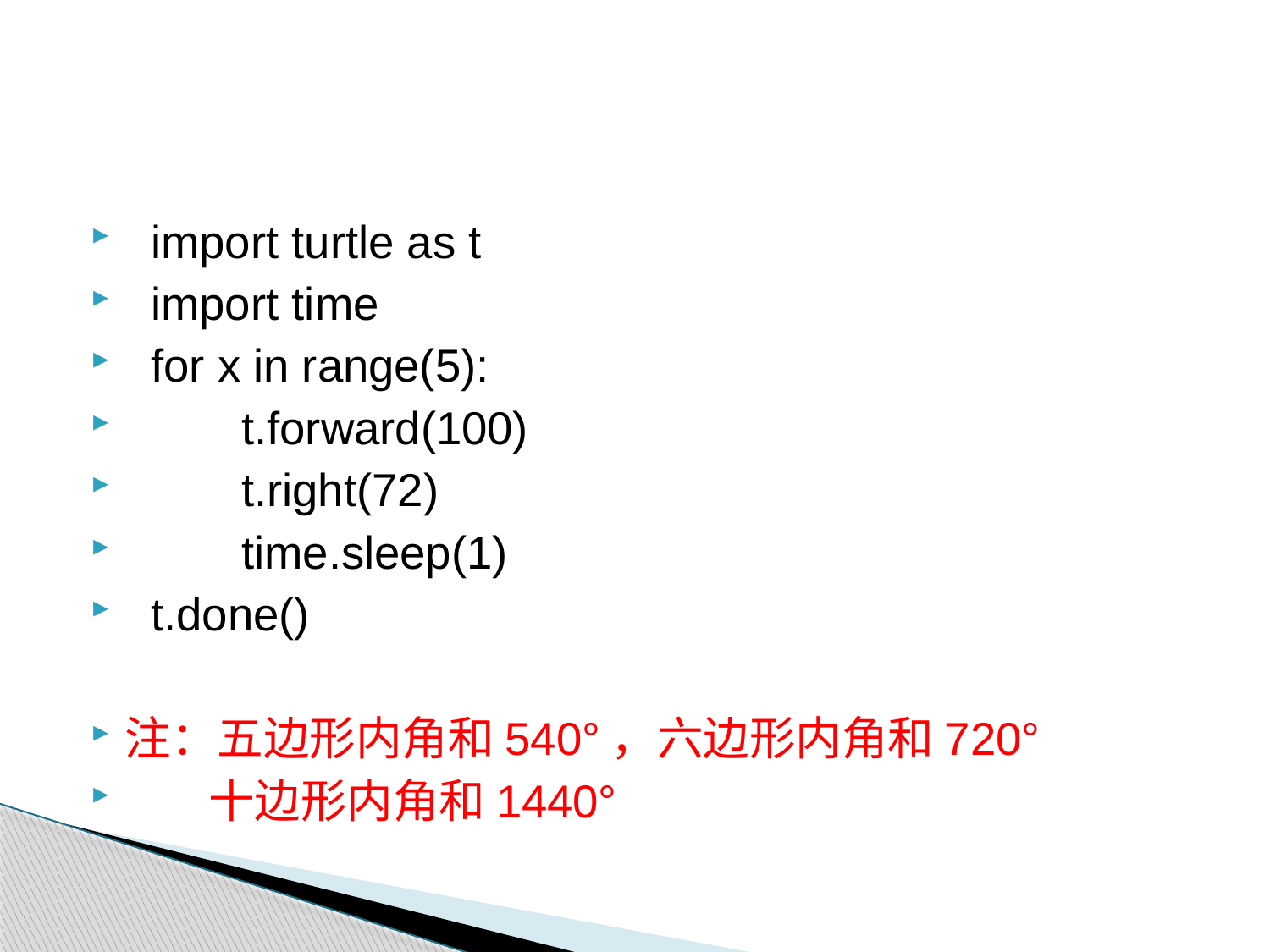

#
  import turtle as t
  import time
  for x in range(5):
         t.forward(100)
         t.right(72)
         time.sleep(1)
  t.done()

注：五边形内角和540°，六边形内角和720°
       十边形内角和1440°